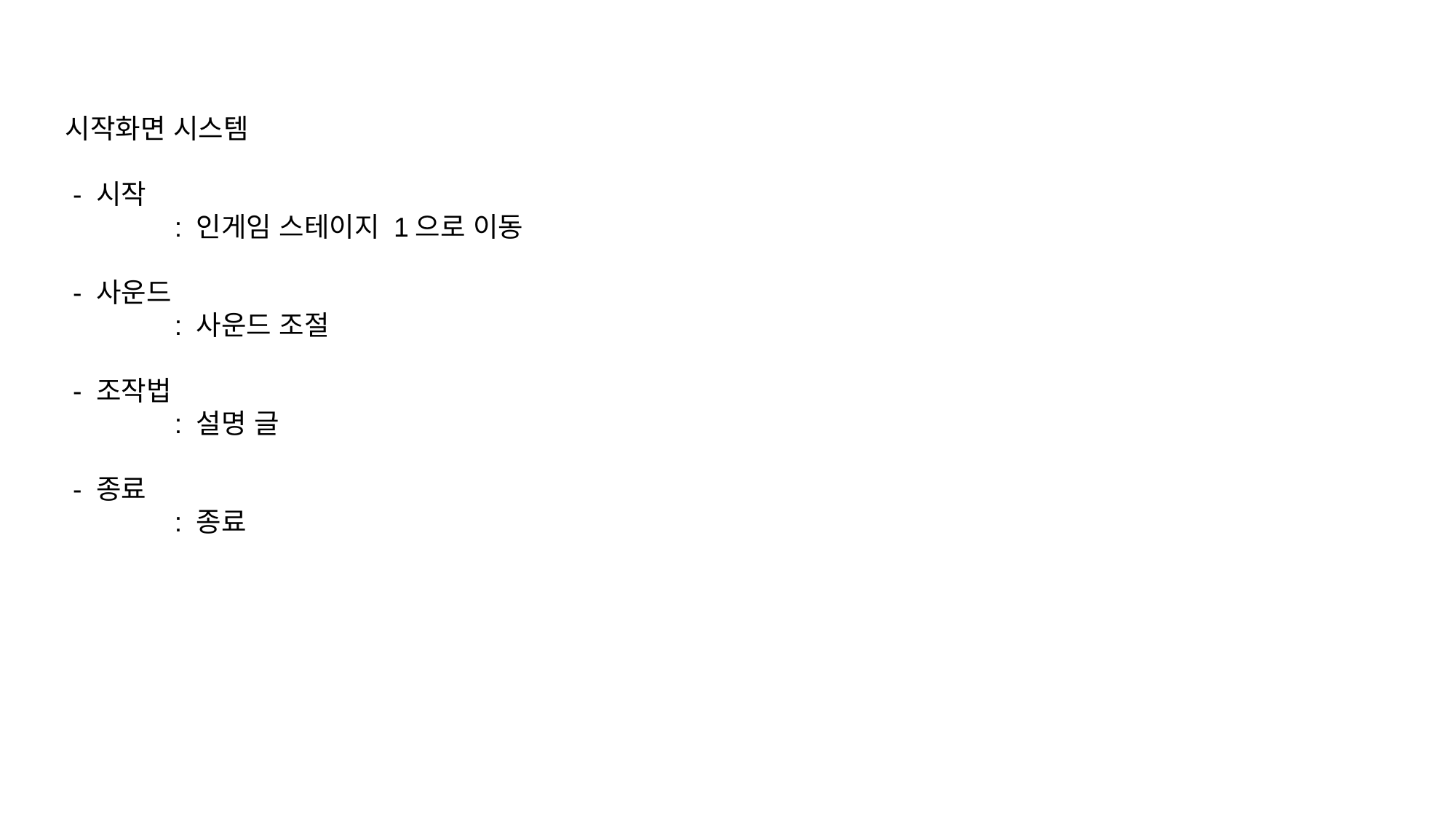

시작화면 시스템

 - 시작
	: 인게임 스테이지 1으로 이동

 - 사운드
	: 사운드 조절

 - 조작법
	: 설명 글

 - 종료
	: 종료